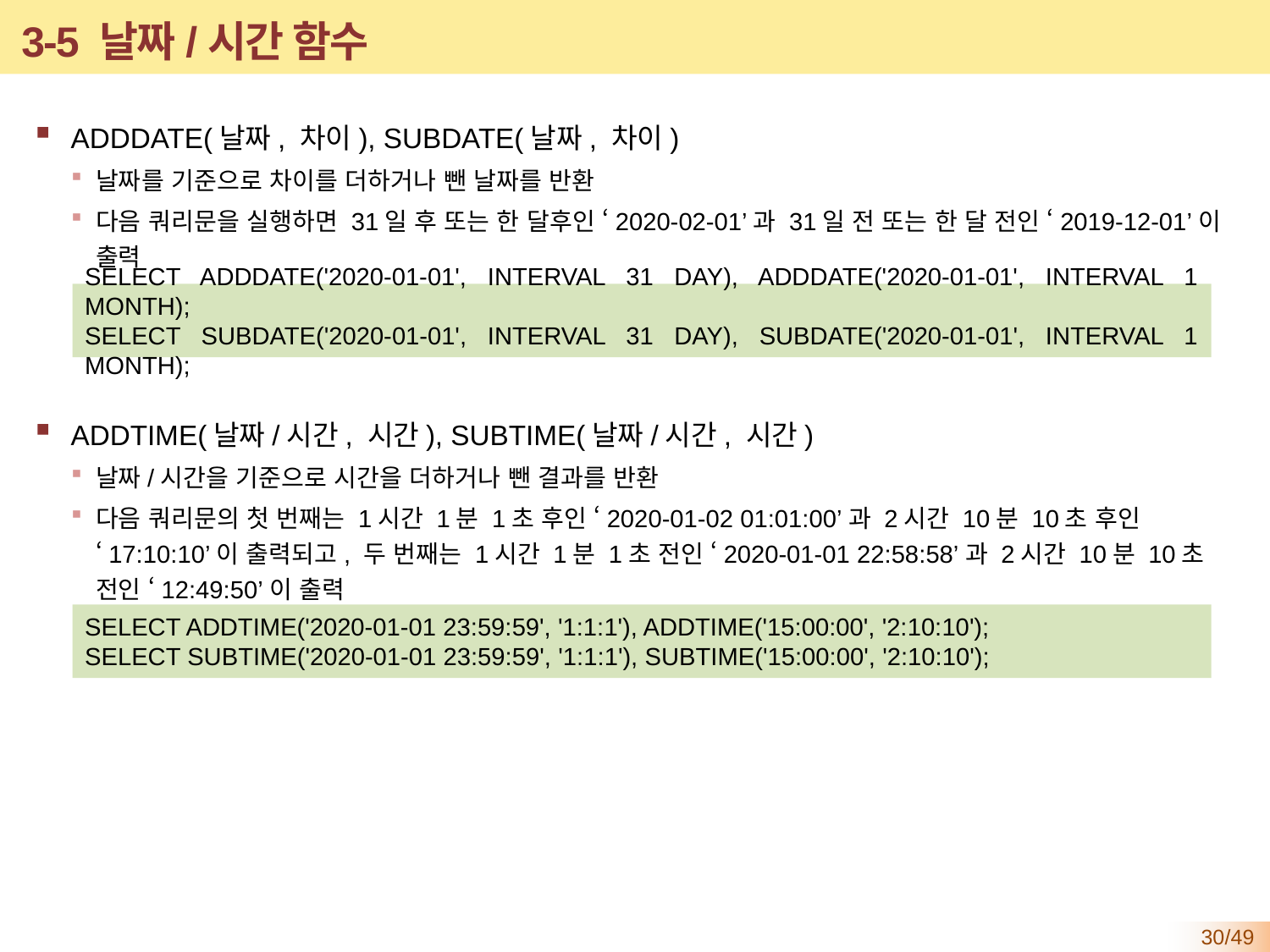

# 3-5 날짜/시간 함수
ADDDATE(날짜, 차이), SUBDATE(날짜, 차이)
날짜를 기준으로 차이를 더하거나 뺀 날짜를 반환
다음 쿼리문을 실행하면 31일 후 또는 한 달후인 ‘2020-02-01’과 31일 전 또는 한 달 전인 ‘2019-12-01’이 출력

ADDTIME(날짜/시간, 시간), SUBTIME(날짜/시간, 시간)
날짜/시간을 기준으로 시간을 더하거나 뺀 결과를 반환
다음 쿼리문의 첫 번째는 1시간 1분 1초 후인 ‘2020-01-02 01:01:00’과 2시간 10분 10초 후인 ‘17:10:10’이 출력되고, 두 번째는 1시간 1분 1초 전인 ‘2020-01-01 22:58:58’과 2시간 10분 10초 전인 ‘12:49:50’이 출력

SELECT ADDDATE('2020-01-01', INTERVAL 31 DAY), ADDDATE('2020-01-01', INTERVAL 1 MONTH);
SELECT SUBDATE('2020-01-01', INTERVAL 31 DAY), SUBDATE('2020-01-01', INTERVAL 1 MONTH);
SELECT ADDTIME('2020-01-01 23:59:59', '1:1:1'), ADDTIME('15:00:00', '2:10:10');
SELECT SUBTIME('2020-01-01 23:59:59', '1:1:1'), SUBTIME('15:00:00', '2:10:10');